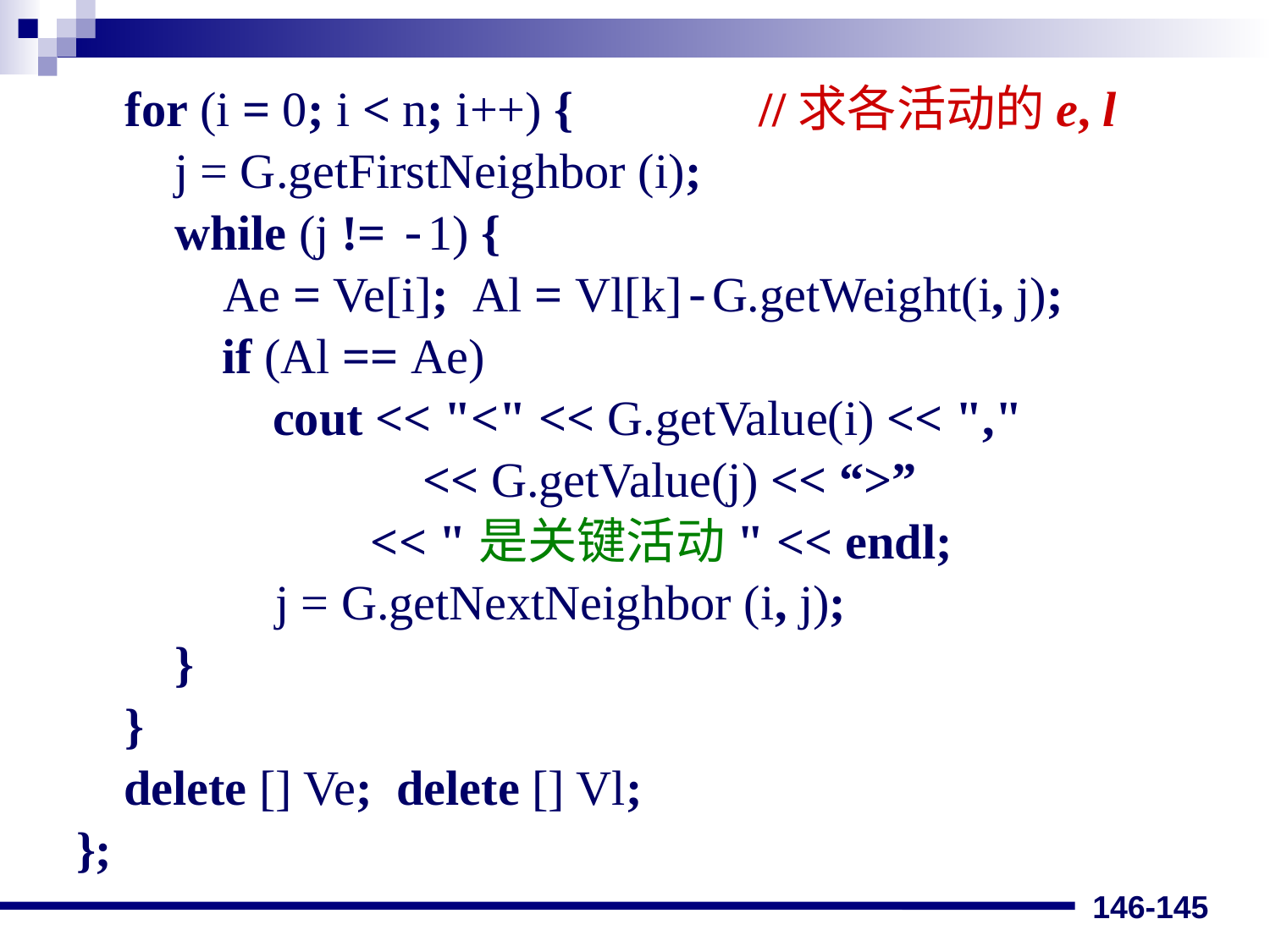

for (i = 0; i < n; i++) {		//求各活动的e, l
        j = G.getFirstNeighbor (i);
        while (j != -1) {
            Ae = Ve[i];  Al = Vl[k]-G.getWeight(i, j);
	        if (Al == Ae)
                cout << "<" << G.getValue(i) << ","
		              << G.getValue(j) << “>”
                        << "是关键活动" << endl;
	   	  j = G.getNextNeighbor (i, j);
        }
    }
	delete [] Ve;  delete [] Vl;
};
146-145